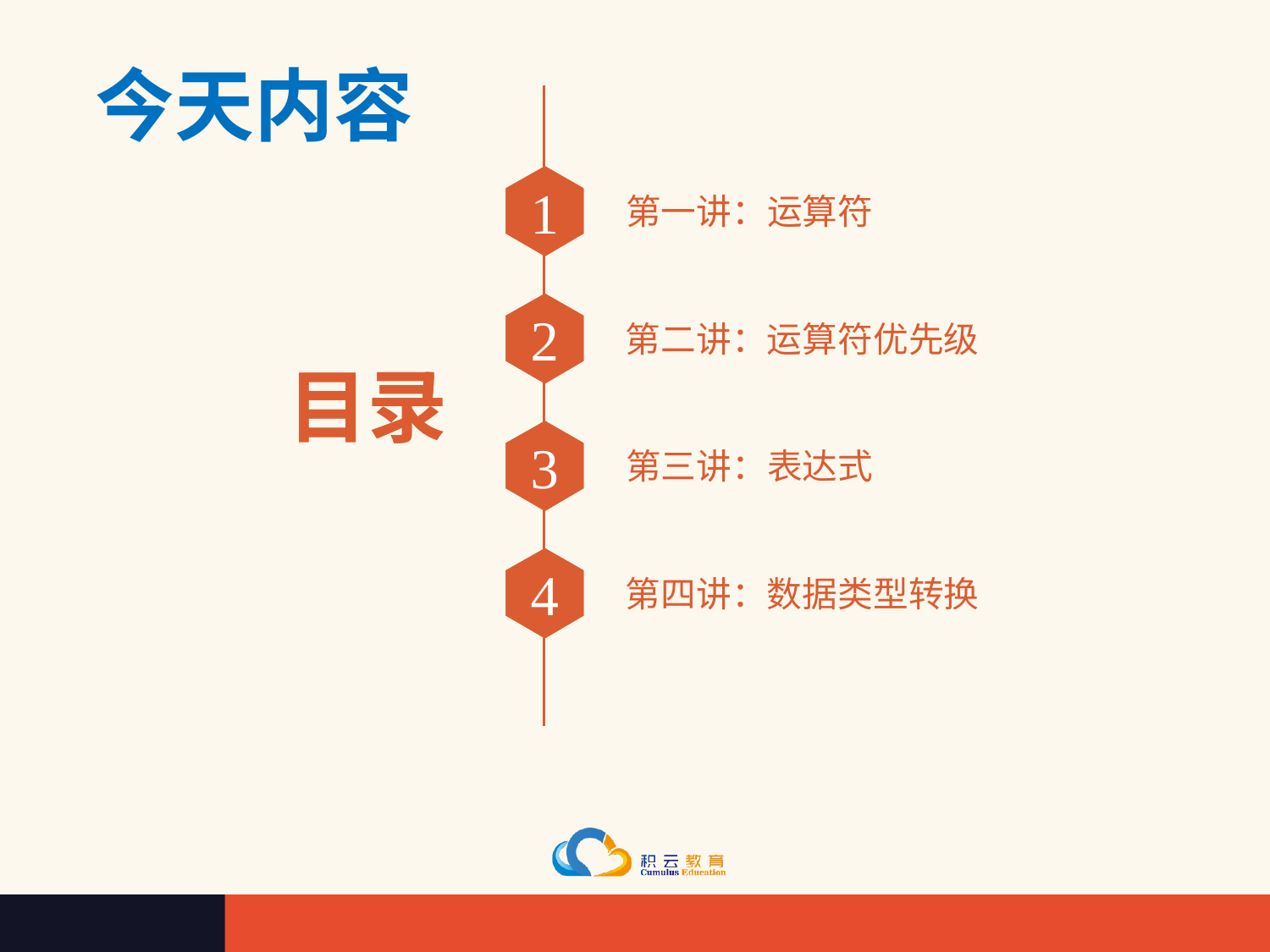

今天内容
1
第一讲：运算符
2
第二讲：运算符优先级
目录
3
第三讲：表达式

4
第四讲：数据类型转换